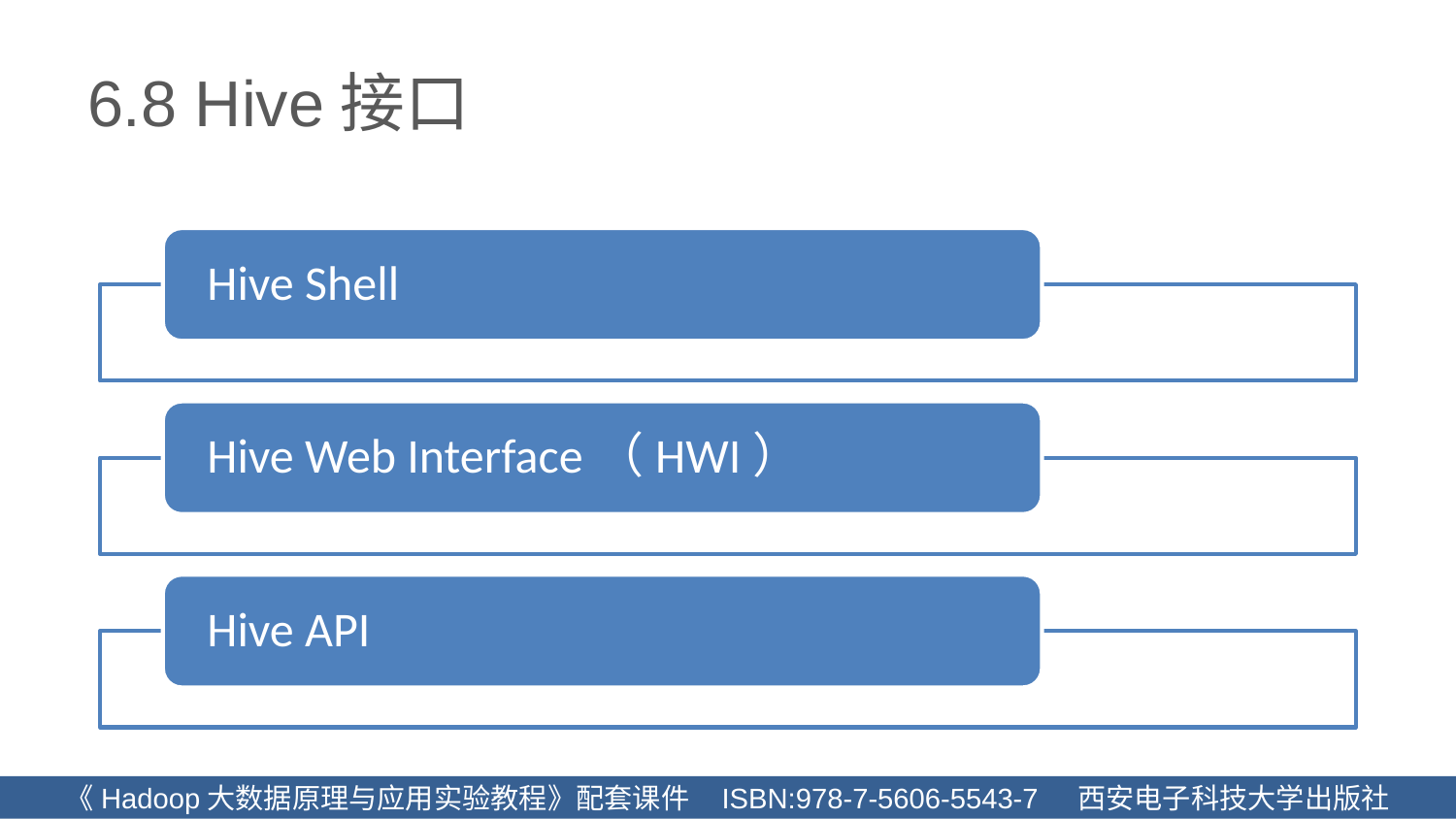

# 6.8 Hive接口
Hive Shell
Hive Web Interface（HWI）
Hive API